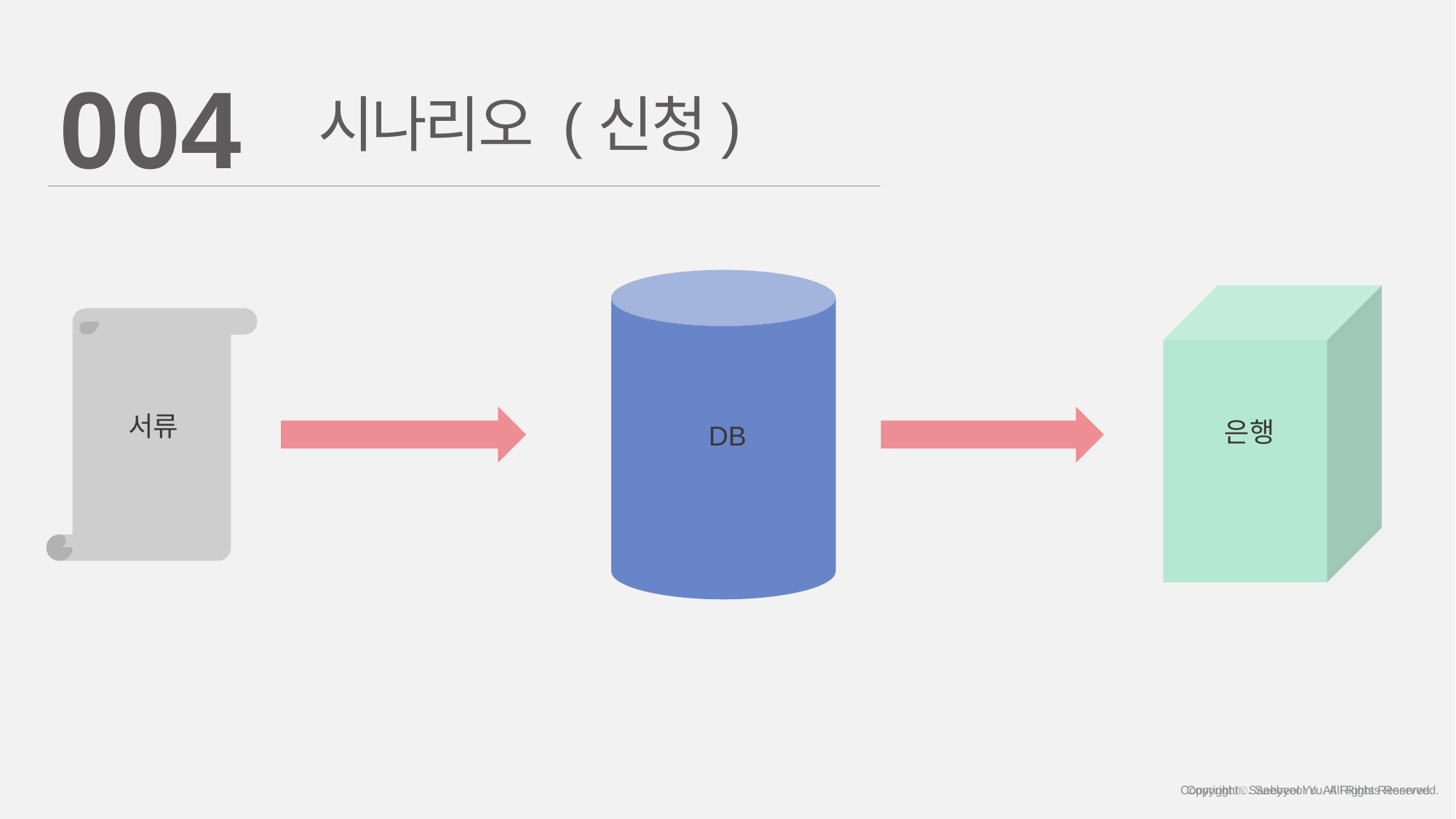

004
시나리오 (신청)

서류

은행
DB
Copyrightⓒ. Saebyeol Yu. All Rights Reserved.